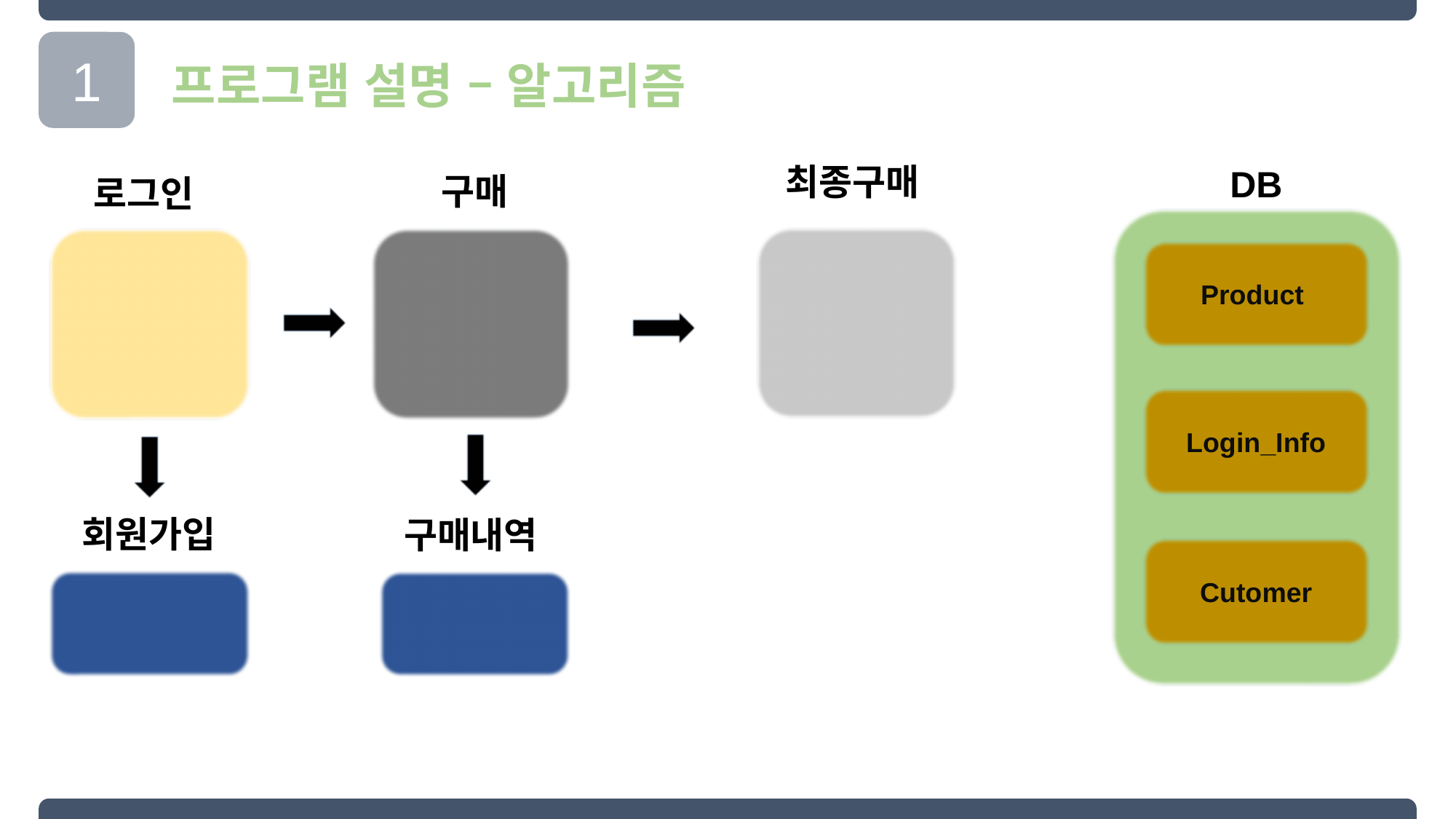

1
프로그램 설명 – 알고리즘
최종구매
DB
구매
로그인

Product

Login_Info

회원가입
구매내역
Cutomer